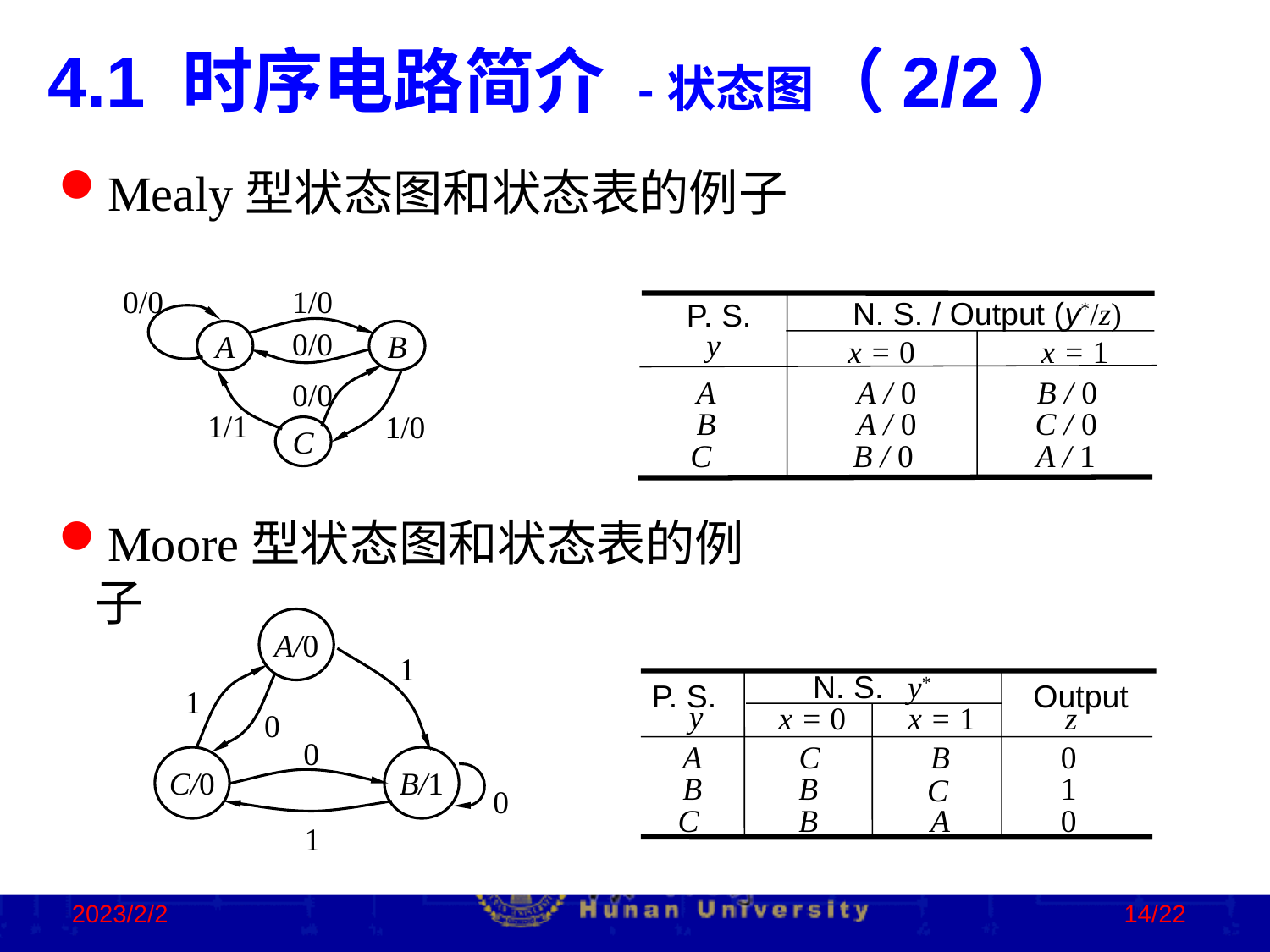

4.1 时序电路简介 -状态图（2/2）
Mealy型状态图和状态表的例子
0/0
1/0

0/0

A
B

0/0

1/1
1/0
C
N. S. / Output (y*/z)
P. S.

y
x = 0
x = 1

A
A / 0
B / 0
B
A / 0
C / 0
C
B / 0
A / 1

Moore型状态图和状态表的例子
A/0
1

1

0
0
C/0
B/1

0

1
N. S.   y*
P. S.
Output

y
x = 0
x = 1
z

A
C
B
0

B
B
1
C
C
B
A
0

2023/2/2
14/22